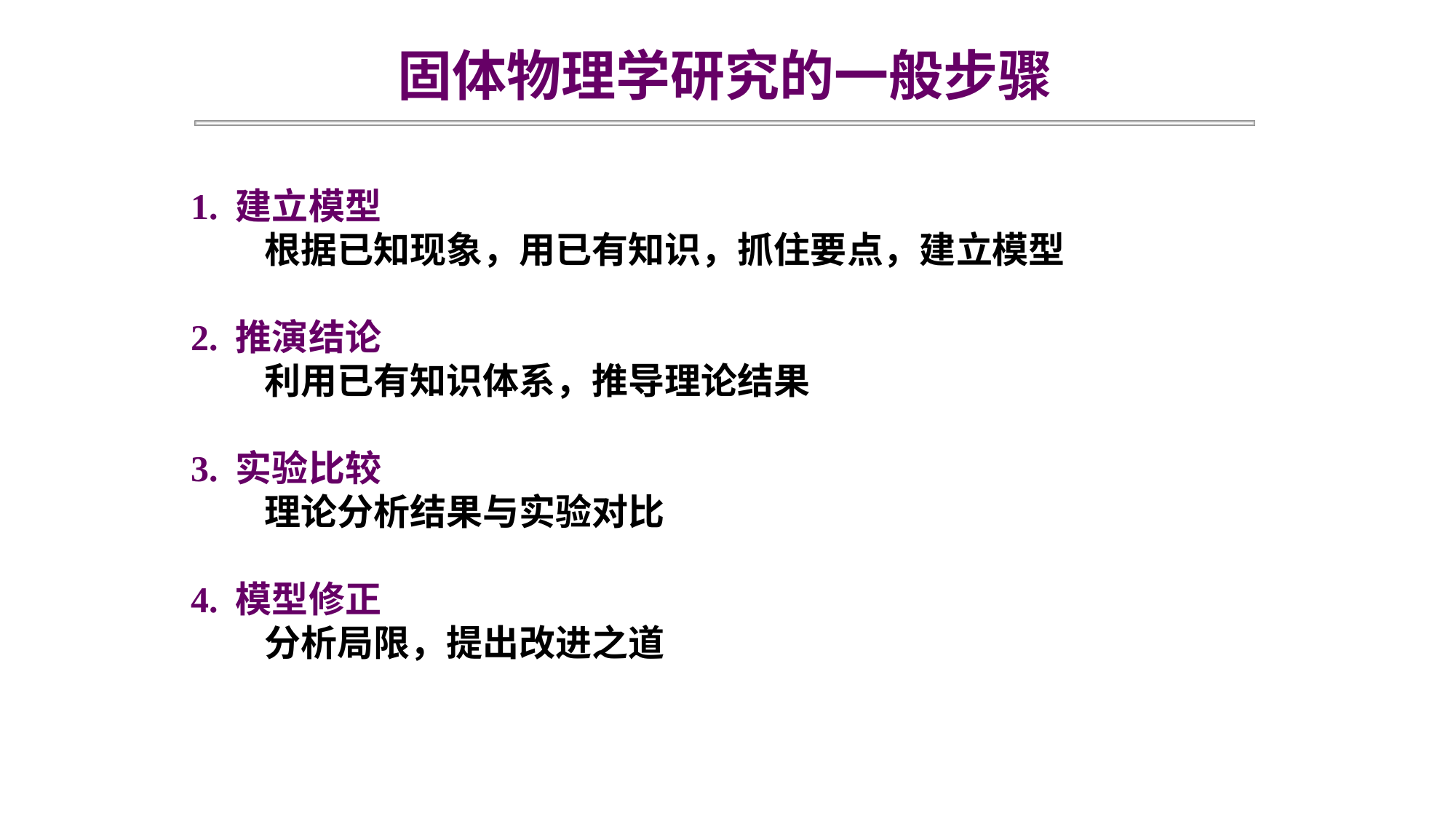

固体物理学研究的一般步骤

1. 建立模型
        根据已知现象，用已有知识，抓住要点，建立模型

2. 推演结论
        利用已有知识体系，推导理论结果

3. 实验比较
        理论分析结果与实验对比

4. 模型修正
        分析局限，提出改进之道